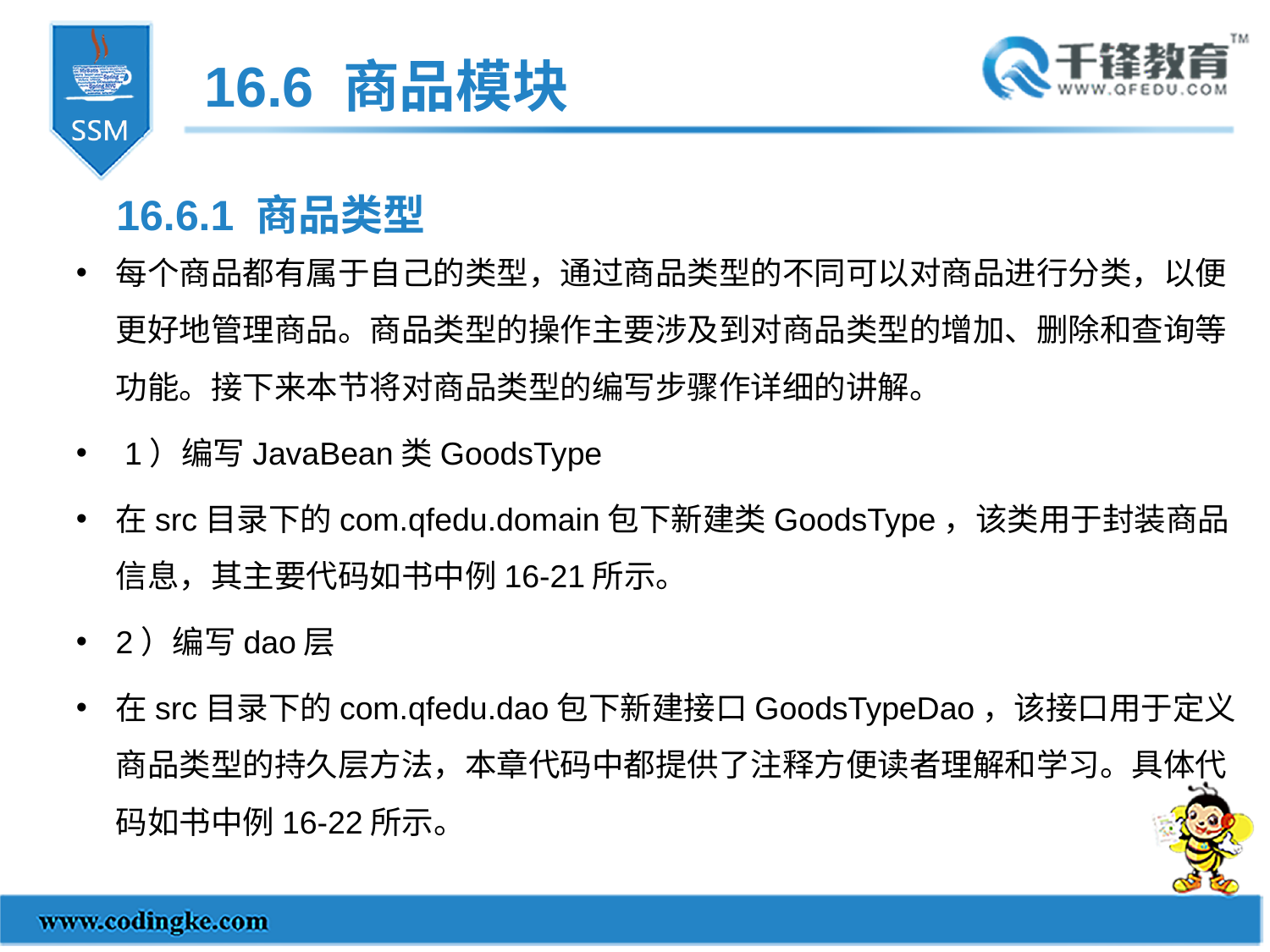

16.6 商品模块
16.6.1 商品类型
每个商品都有属于自己的类型，通过商品类型的不同可以对商品进行分类，以便更好地管理商品。商品类型的操作主要涉及到对商品类型的增加、删除和查询等功能。接下来本节将对商品类型的编写步骤作详细的讲解。
 1）编写JavaBean类GoodsType
在src目录下的com.qfedu.domain包下新建类GoodsType，该类用于封装商品信息，其主要代码如书中例16-21所示。
2）编写dao层
在src目录下的com.qfedu.dao包下新建接口GoodsTypeDao，该接口用于定义商品类型的持久层方法，本章代码中都提供了注释方便读者理解和学习。具体代码如书中例16-22所示。